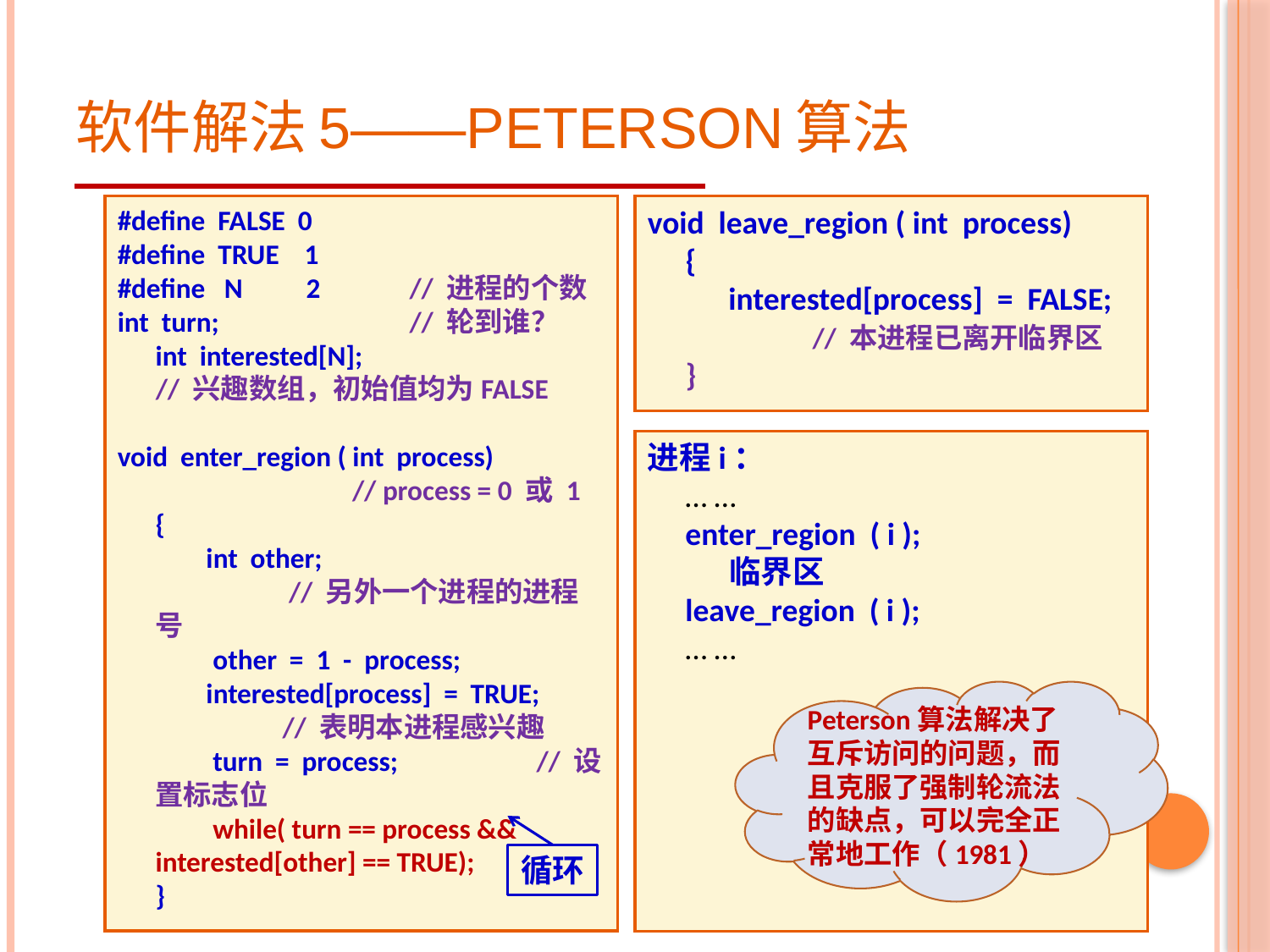

# 软件解法5——Peterson算法
#define  FALSE  0
#define  TRUE    1
#define   N          2	// 进程的个数
int  turn;		// 轮到谁？
int  interested[N];
      // 兴趣数组，初始值均为FALSE

void  enter_region ( int  process)
 	                               // process = 0 或 1
{
        int  other;
 		 // 另外一个进程的进程号
        other  =  1  -  process;
        interested[process]  =  TRUE;	// 表明本进程感兴趣
        turn  =  process;		// 设置标志位
        while( turn == process && interested[other] == TRUE);
}
void  leave_region ( int  process)
{
      interested[process]  =  FALSE;	// 本进程已离开临界区
}
进程i：
	… …
	enter_region  ( i );
	     临界区
	leave_region  ( i );
	… …
Peterson算法解决了互斥访问的问题，而且克服了强制轮流法的缺点，可以完全正常地工作（1981）
循环